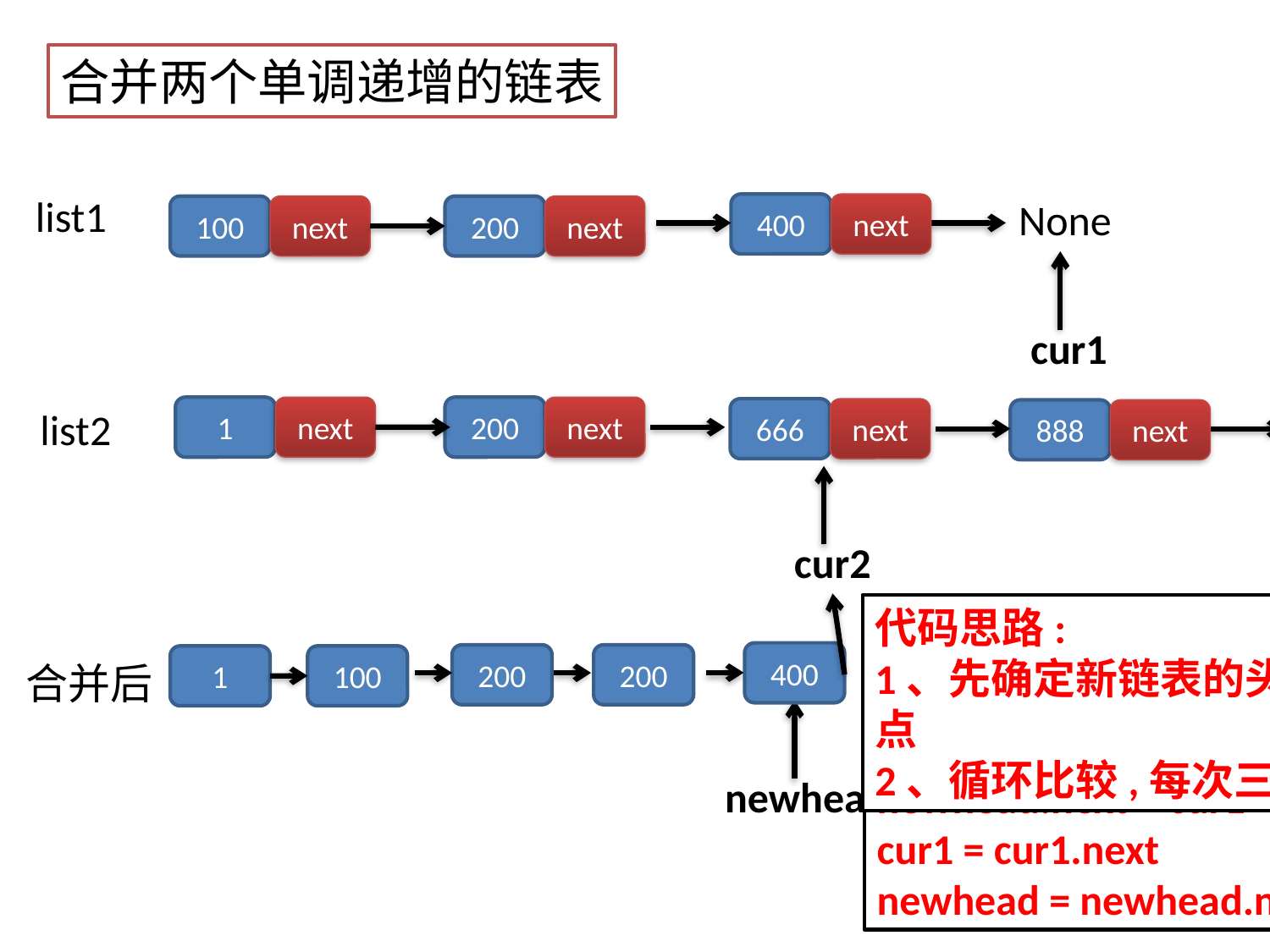

合并两个单调递增的链表
list1
None
400
next
100
next
200
next
cur1
None
list2
1
next
200
next
666
next
888
next
cur2
代码思路:
1、先确定新链表的头节点
2、循环比较,每次三步走
400
200
200
1
100
合并后
newhead
newhead.next = cur1
cur1 = cur1.next
newhead = newhead.next